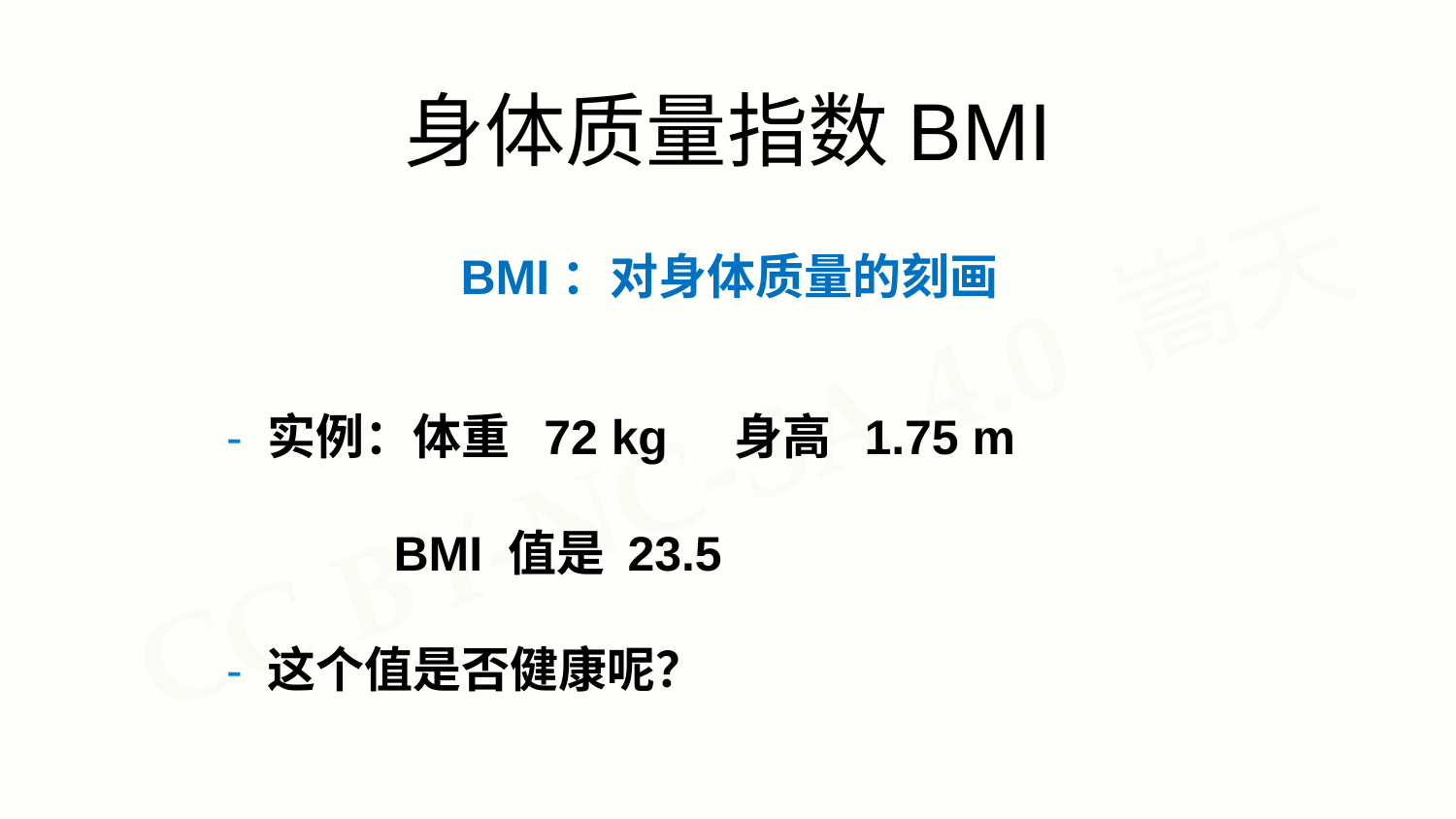

身体质量指数BMI
BMI：对身体质量的刻画
- 实例：体重  72 kg    身高  1.75 m
               BMI 值是 23.5
- 这个值是否健康呢？